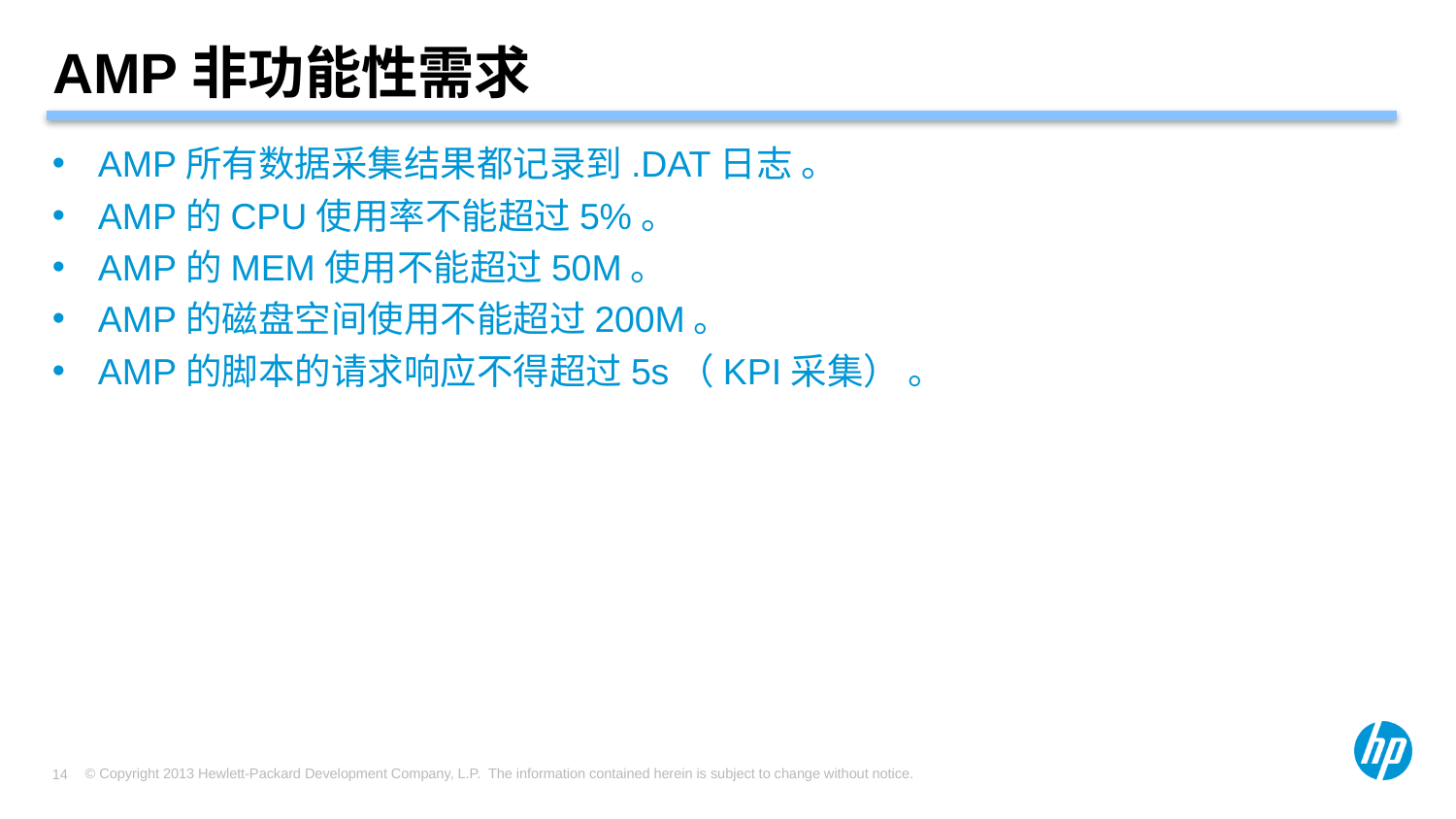

# AMP非功能性需求
AMP所有数据采集结果都记录到.DAT日志 。
AMP的CPU使用率不能超过5%。
AMP的MEM使用不能超过50M。
AMP的磁盘空间使用不能超过200M。
AMP的脚本的请求响应不得超过5s（KPI采集） 。